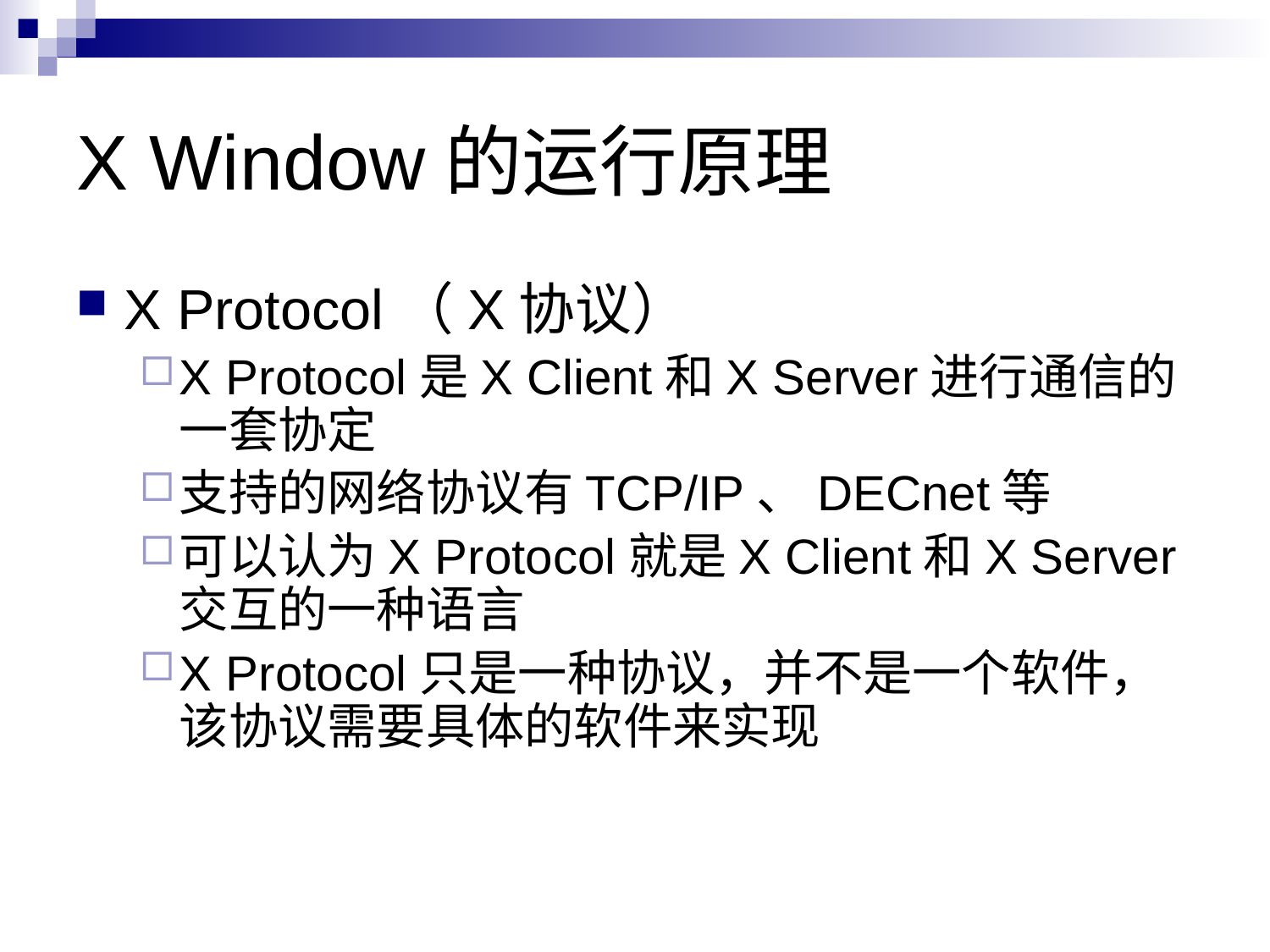

# X Window的运行原理
X Protocol（X协议）
X Protocol是X Client和X Server进行通信的一套协定
支持的网络协议有TCP/IP、DECnet等
可以认为X Protocol就是X Client和X Server交互的一种语言
X Protocol只是一种协议，并不是一个软件，该协议需要具体的软件来实现